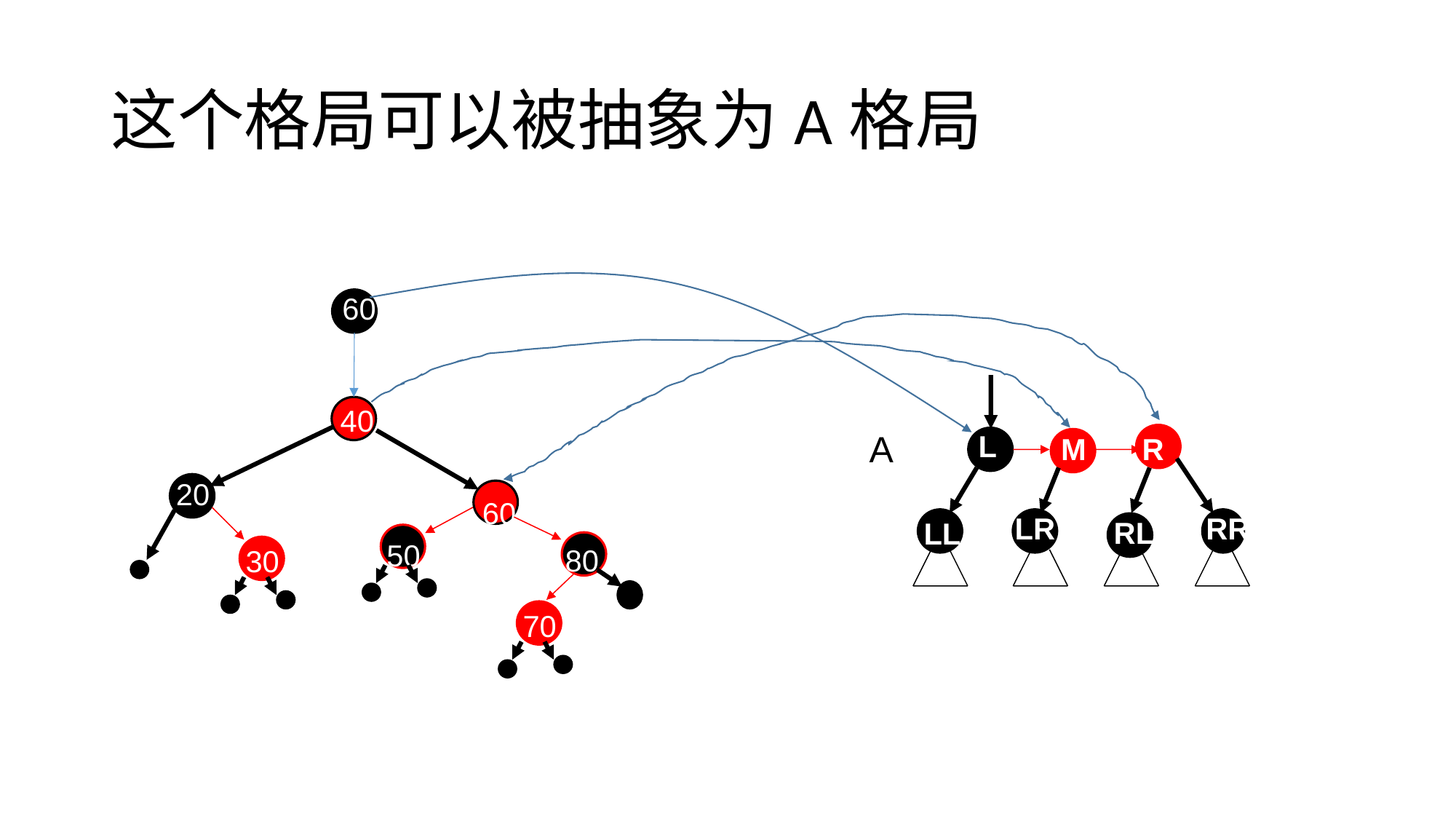

# 这个格局可以被抽象为A格局

60

A
L

M

R

LR
RR
RL

LL

40

20

60

50

80

30

70